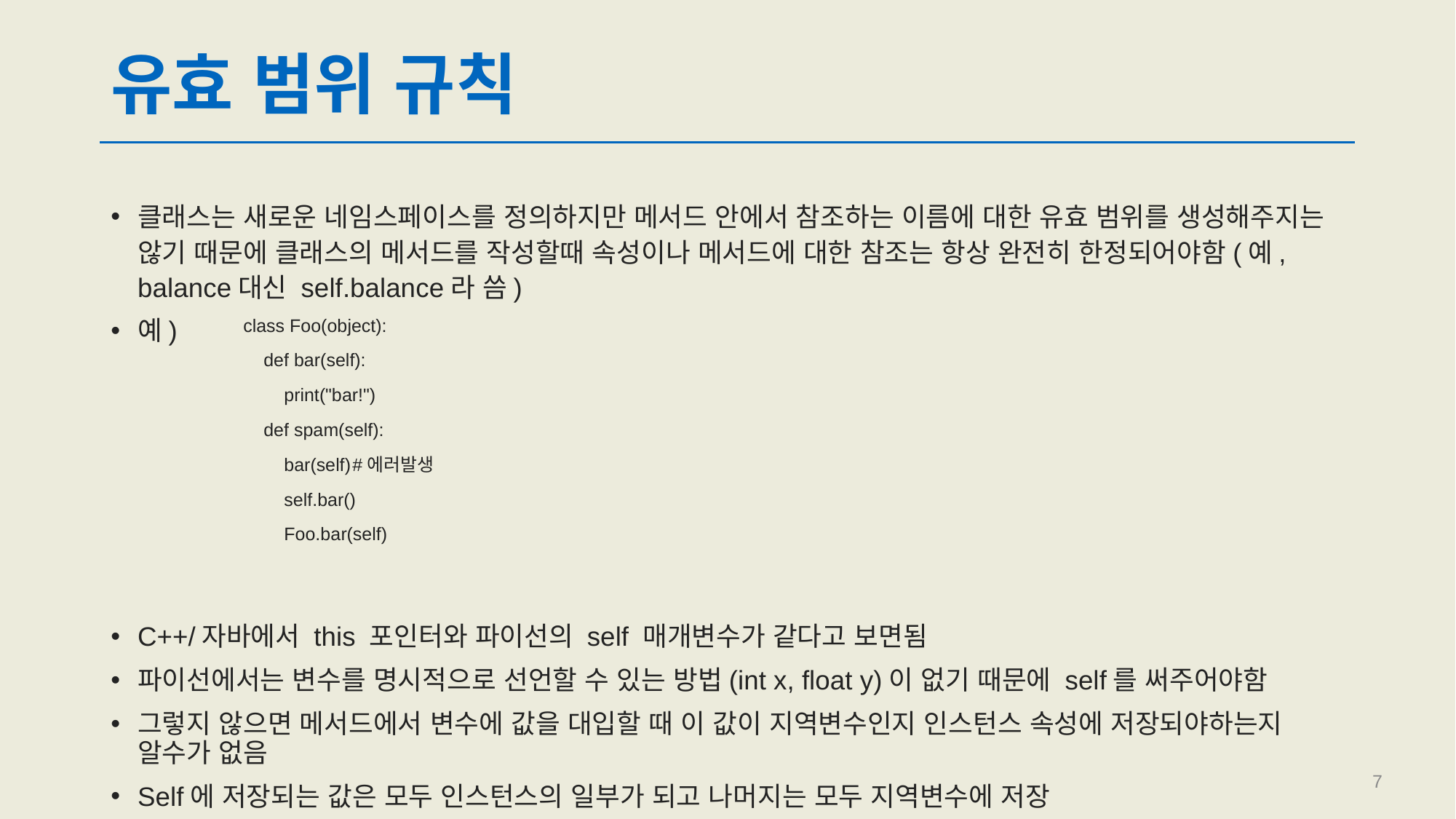

# 유효 범위 규칙
클래스는 새로운 네임스페이스를 정의하지만 메서드 안에서 참조하는 이름에 대한 유효 범위를 생성해주지는 않기 때문에 클래스의 메서드를 작성할때 속성이나 메서드에 대한 참조는 항상 완전히 한정되어야함(예, balance대신 self.balance라 씀)
예)

C++/자바에서 this 포인터와 파이선의 self 매개변수가 같다고 보면됨
파이선에서는 변수를 명시적으로 선언할 수 있는 방법(int x, float y)이 없기 때문에 self를 써주어야함
그렇지 않으면 메서드에서 변수에 값을 대입할 때 이 값이 지역변수인지 인스턴스 속성에 저장되야하는지 알수가 없음
Self에 저장되는 값은 모두 인스턴스의 일부가 되고 나머지는 모두 지역변수에 저장

class Foo(object):
    def bar(self):
        print("bar!")
    def spam(self):
        bar(self)	#에러발생
        self.bar()
        Foo.bar(self)
7